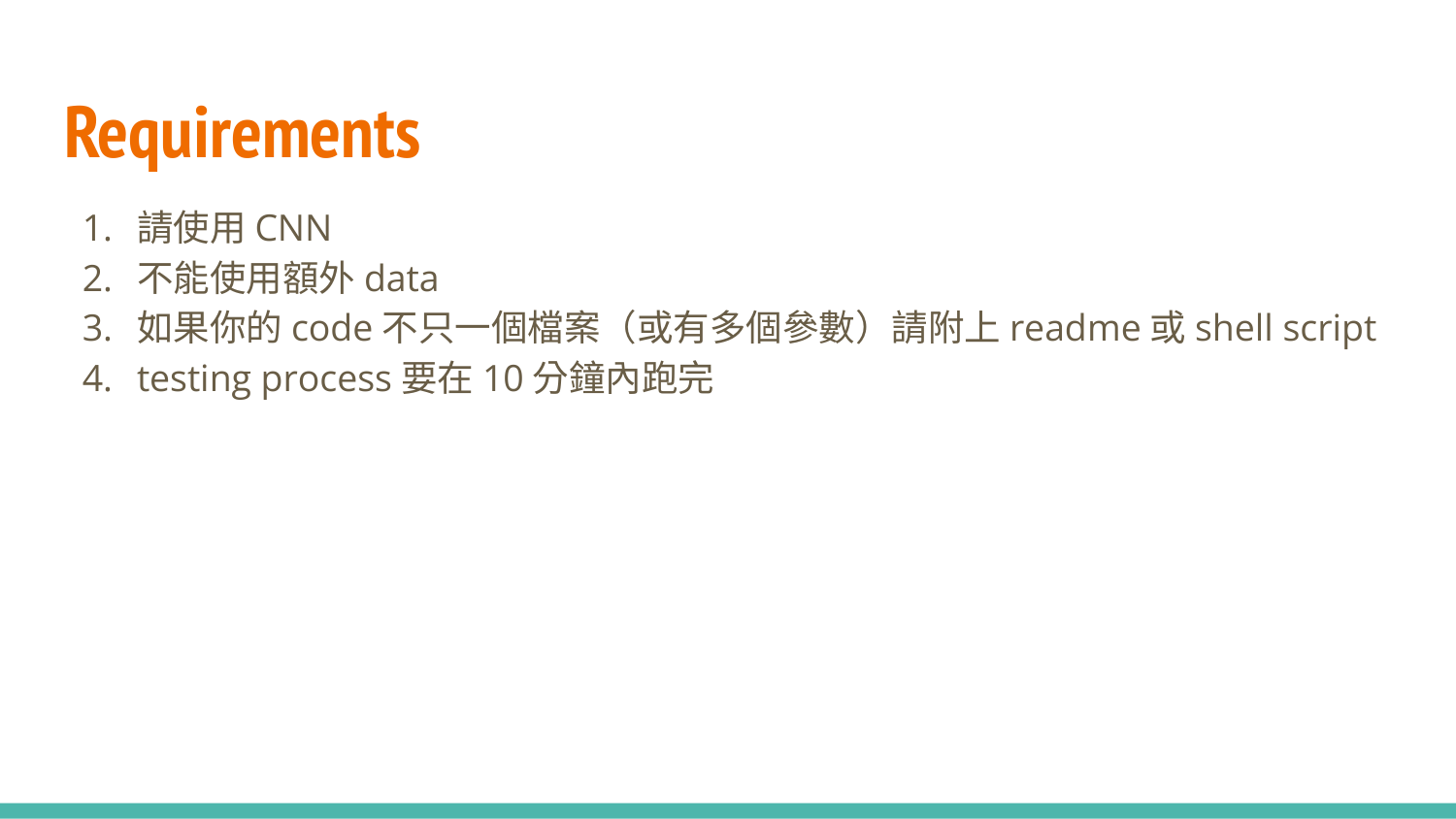

# Requirements
請使用CNN
不能使用額外data
如果你的code不只一個檔案（或有多個參數）請附上readme或shell script
testing process要在10分鐘內跑完